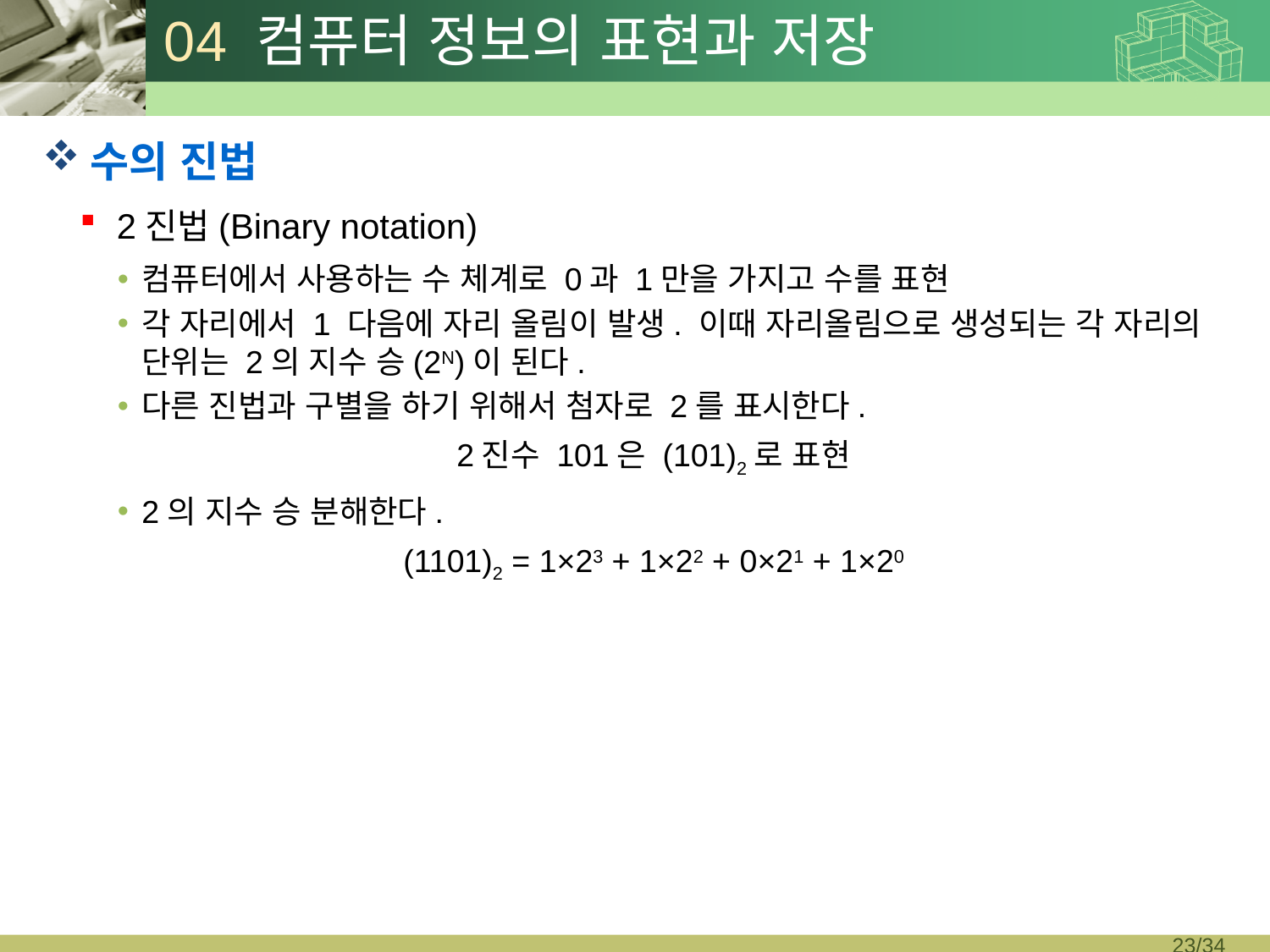

# 04 컴퓨터 정보의 표현과 저장
수의 진법
2진법(Binary notation)
컴퓨터에서 사용하는 수 체계로 0과 1만을 가지고 수를 표현
각 자리에서 1 다음에 자리 올림이 발생. 이때 자리올림으로 생성되는 각 자리의 단위는 2의 지수 승(2N)이 된다.
다른 진법과 구별을 하기 위해서 첨자로 2를 표시한다.
2진수 101은 (101)2로 표현
2의 지수 승 분해한다.
(1101)2 = 1×23 + 1×22 + 0×21 + 1×20